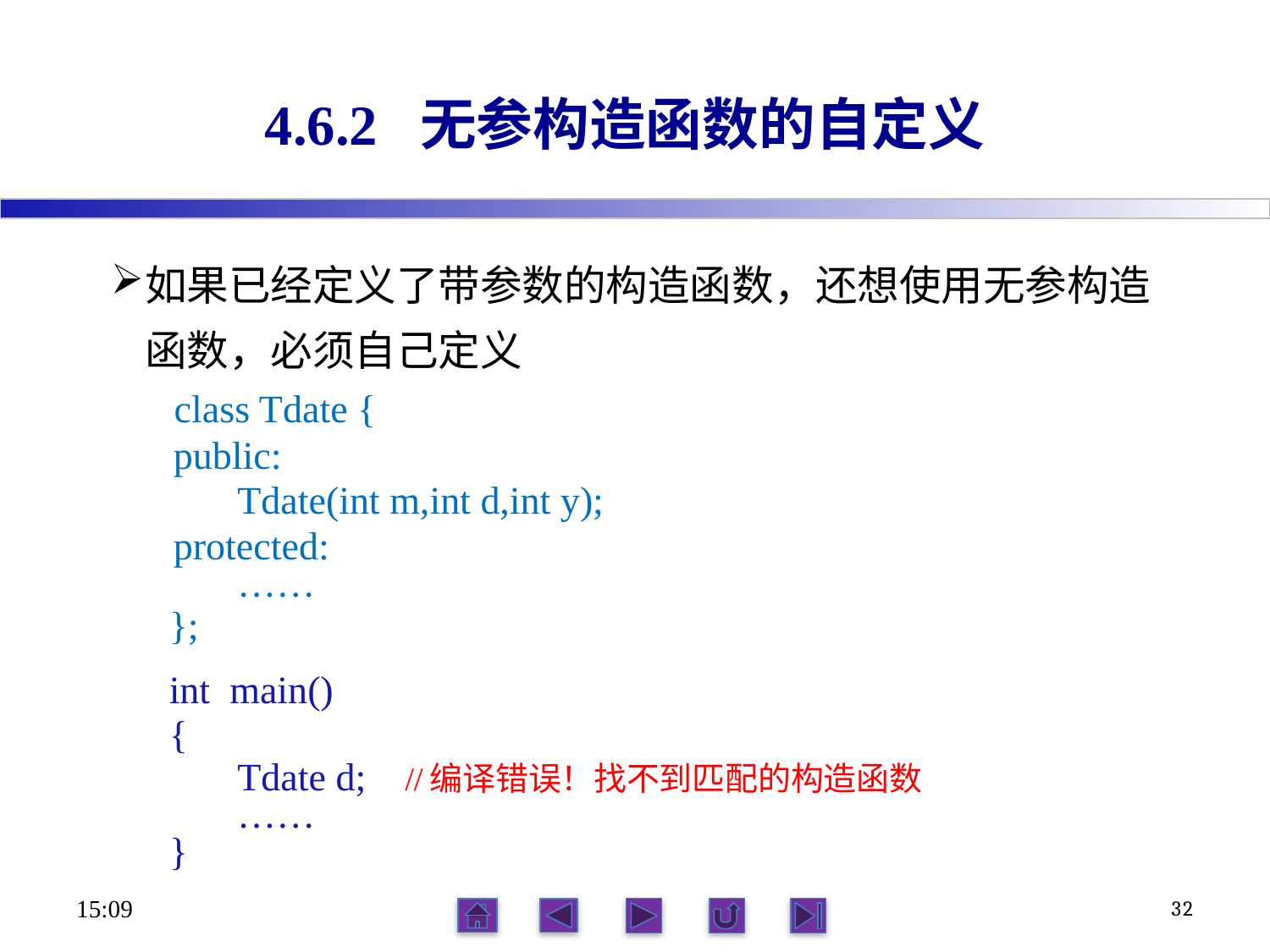

# 4.6.2  无参构造函数的自定义
如果已经定义了带参数的构造函数，还想使用无参构造函数，必须自己定义
 class Tdate {
 public:
       Tdate(int m,int d,int y);
 protected:
       ……
};
int  main()
{
       Tdate d;    //编译错误！找不到匹配的构造函数
       ……
}
15:09
32